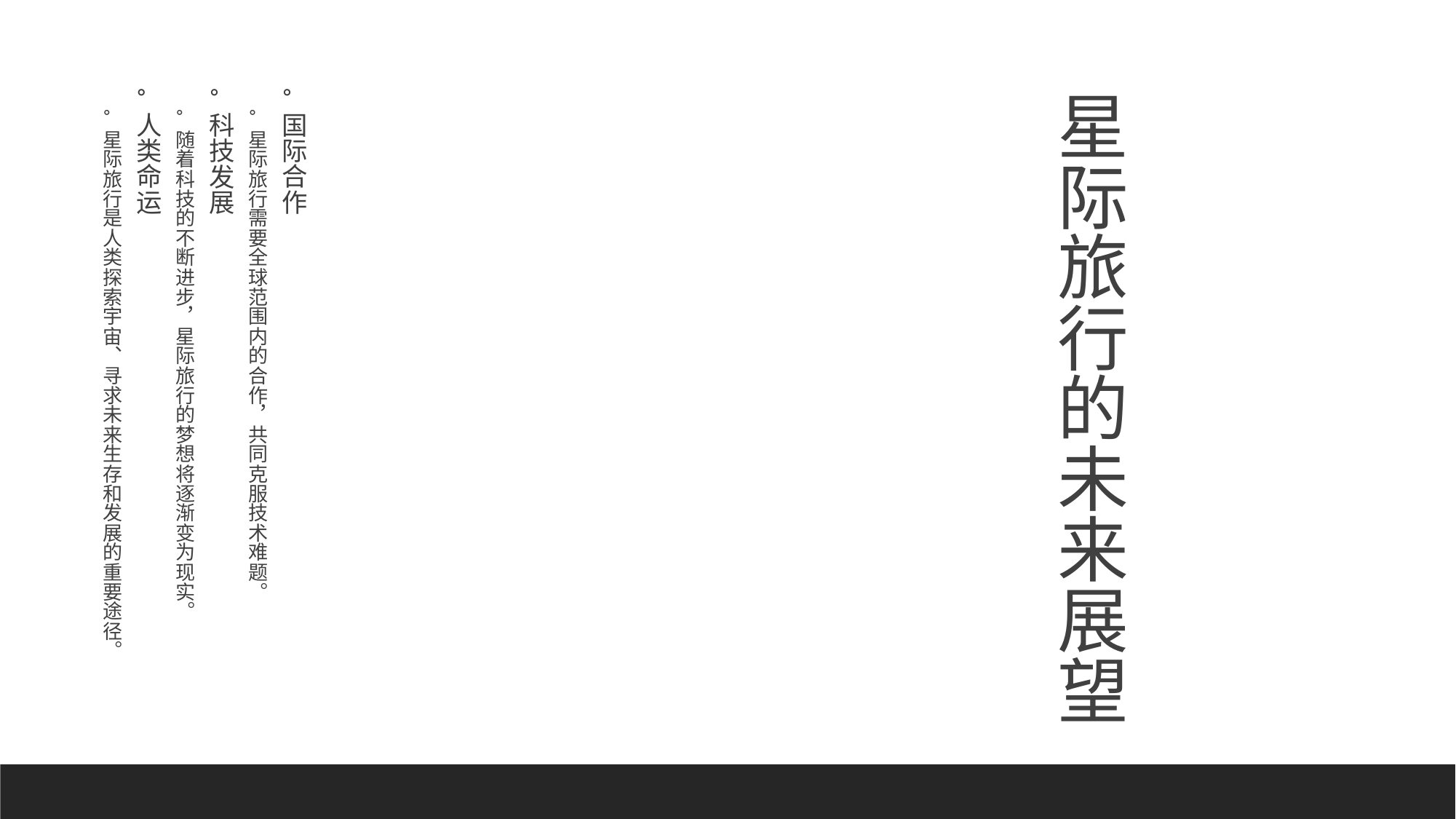

国际合作
星际旅行需要全球范围内的合作，共同克服技术难题。
科技发展
随着科技的不断进步，星际旅行的梦想将逐渐变为现实。
人类命运
星际旅行是人类探索宇宙、寻求未来生存和发展的重要途径。
# 星际旅行的未来展望